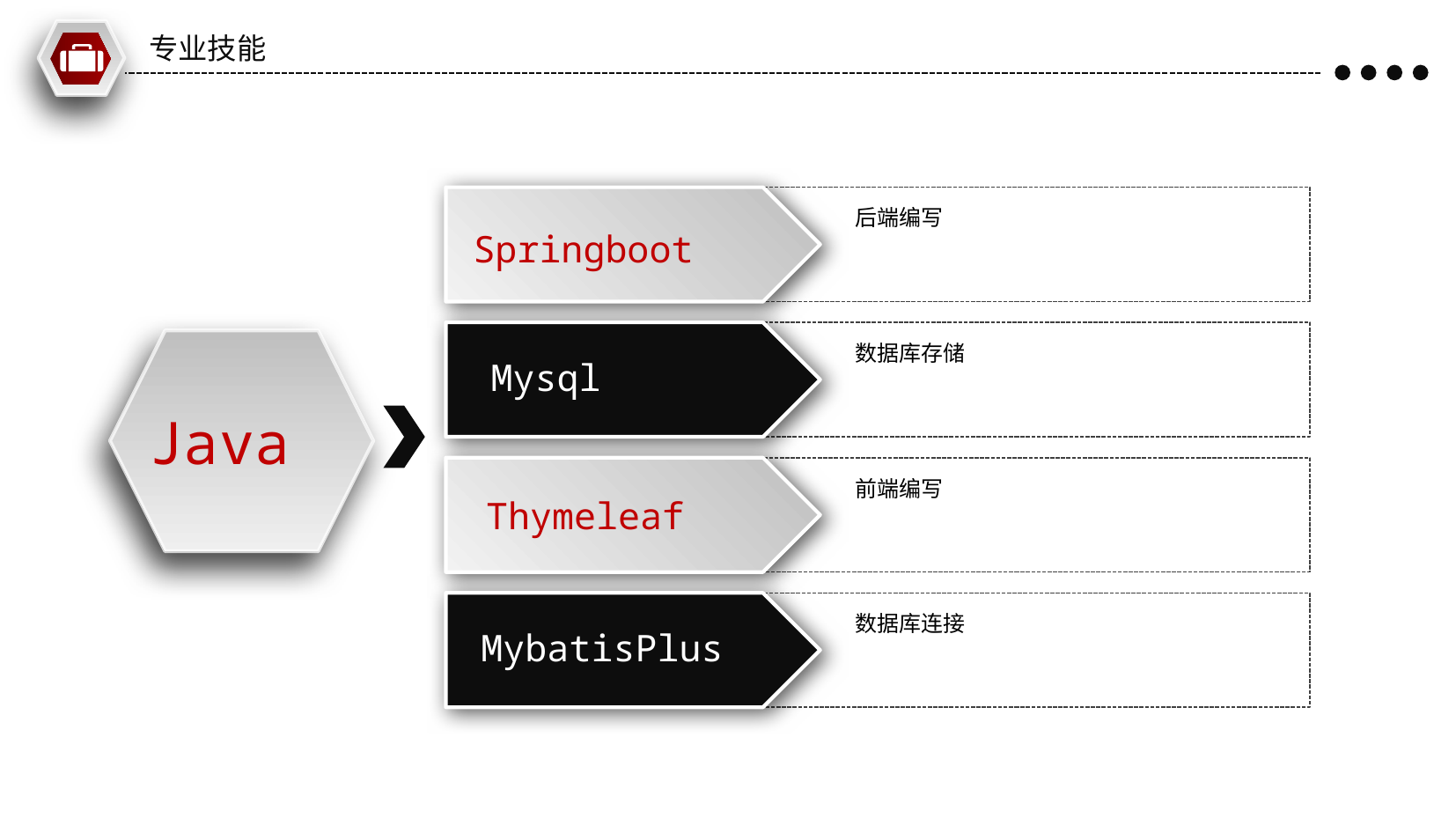

专业技能

Springboot

后端编写

Mysql

Java
数据库存储

Thymeleaf

前端编写

MybatisPlus

数据库连接